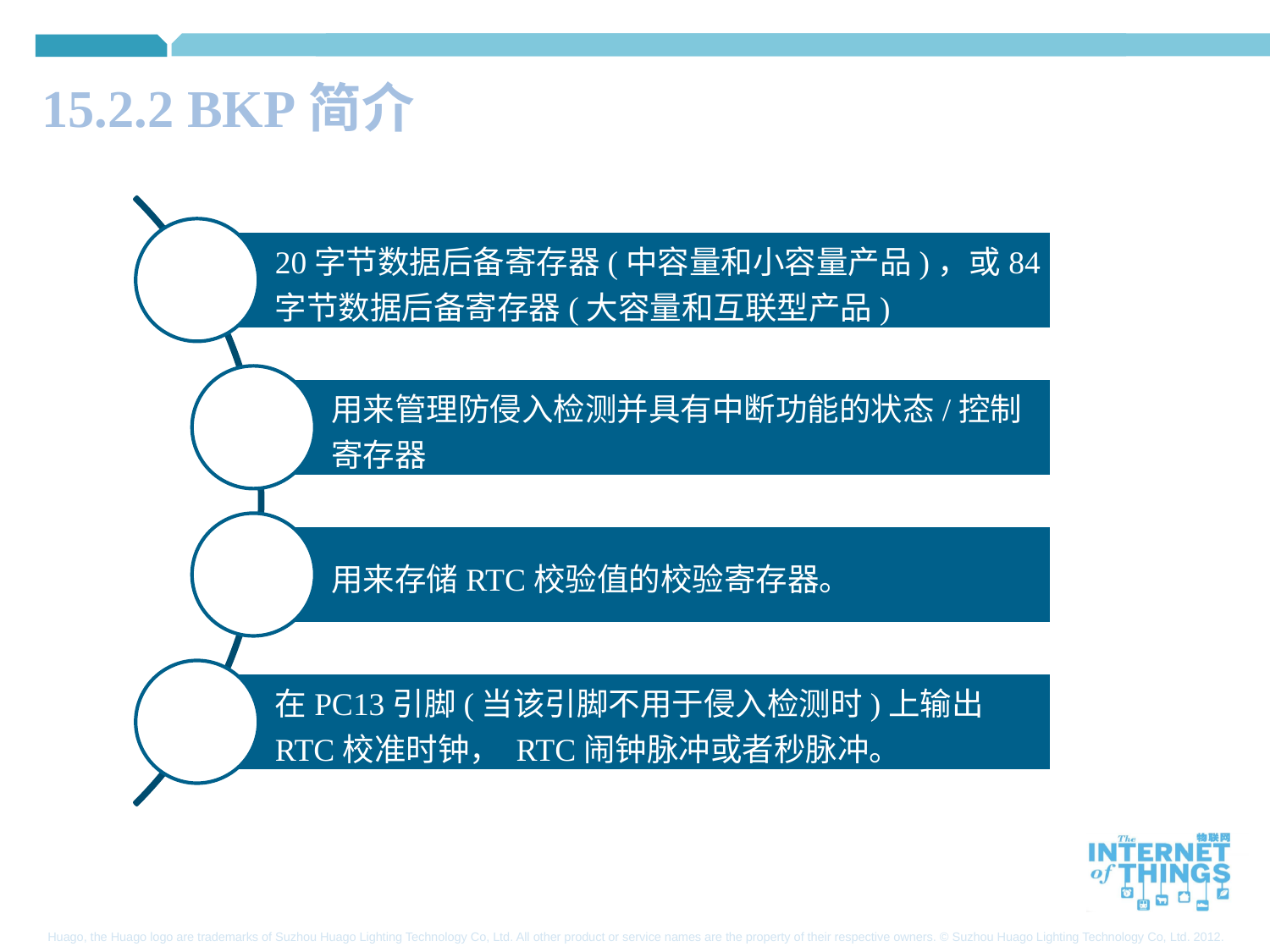

15.2.2 BKP简介
20字节数据后备寄存器(中容量和小容量产品)，或84字节数据后备寄存器(大容量和互联型产品)
用来管理防侵入检测并具有中断功能的状态/控制寄存器
用来存储RTC校验值的校验寄存器。
在PC13引脚(当该引脚不用于侵入检测时)上输出RTC校准时钟， RTC闹钟脉冲或者秒脉冲。